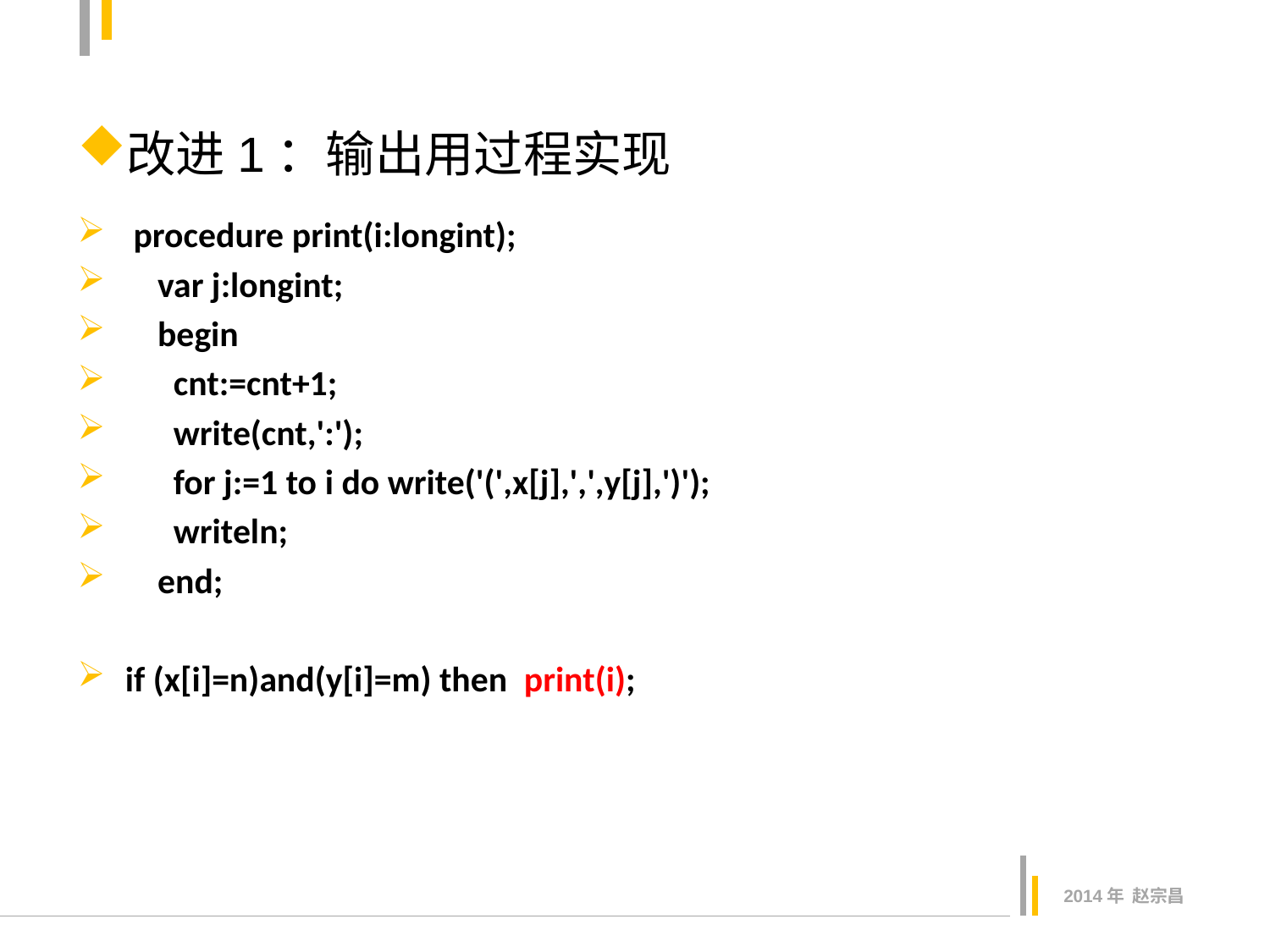

#
改进1：输出用过程实现
 procedure print(i:longint);
    var j:longint;
    begin
      cnt:=cnt+1;
      write(cnt,':');
      for j:=1 to i do write('(',x[j],',',y[j],')');
      writeln;
    end;

if (x[i]=n)and(y[i]=m) then  print(i);